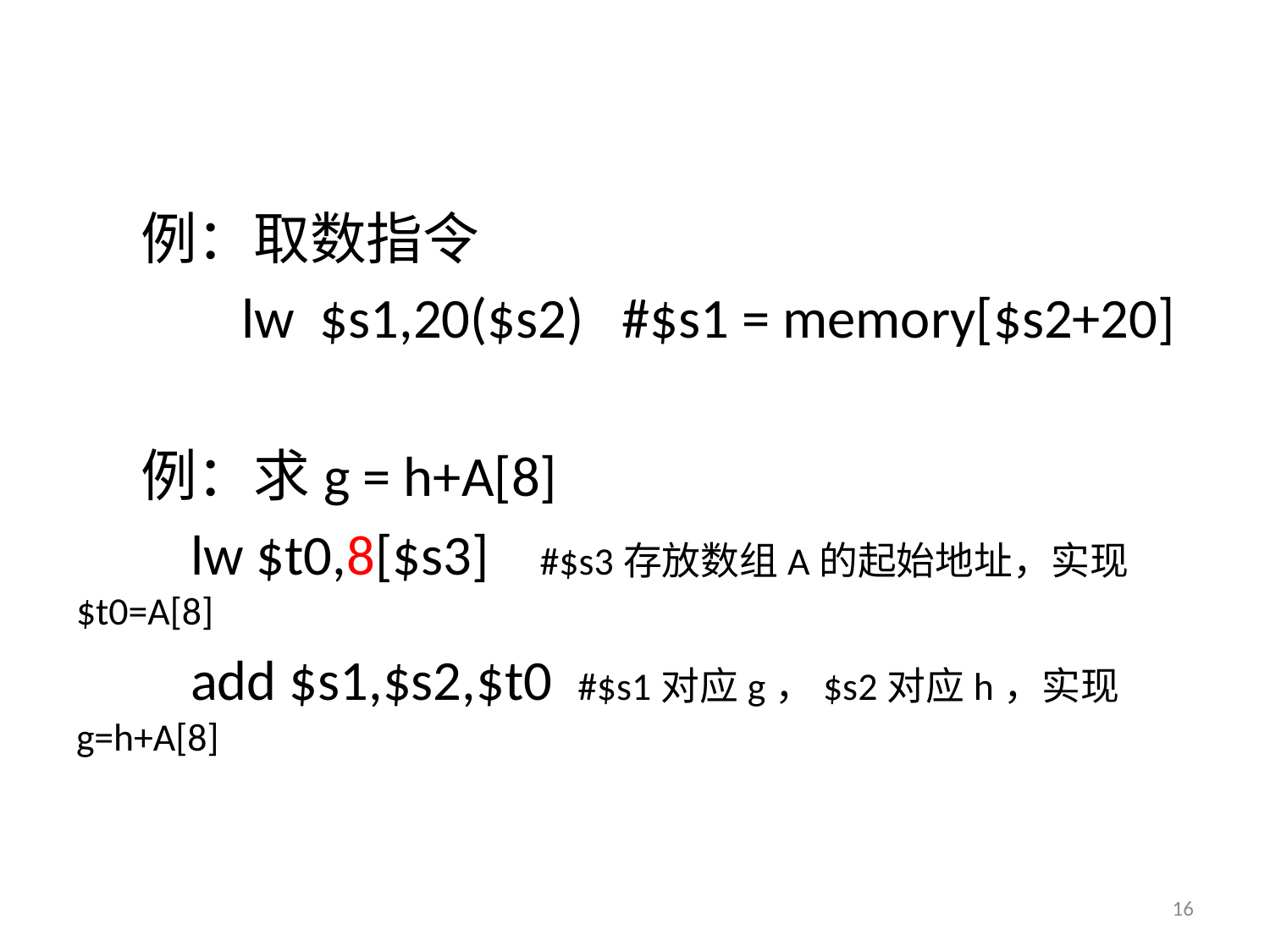

#
    例：取数指令
             lw  $s1,20($s2)   #$s1 = memory[$s2+20]

    例：求g = h+A[8]
         lw $t0,8[$s3]    #$s3存放数组A的起始地址，实现$t0=A[8]
         add $s1,$s2,$t0  #$s1对应g，$s2对应h，实现g=h+A[8]
16